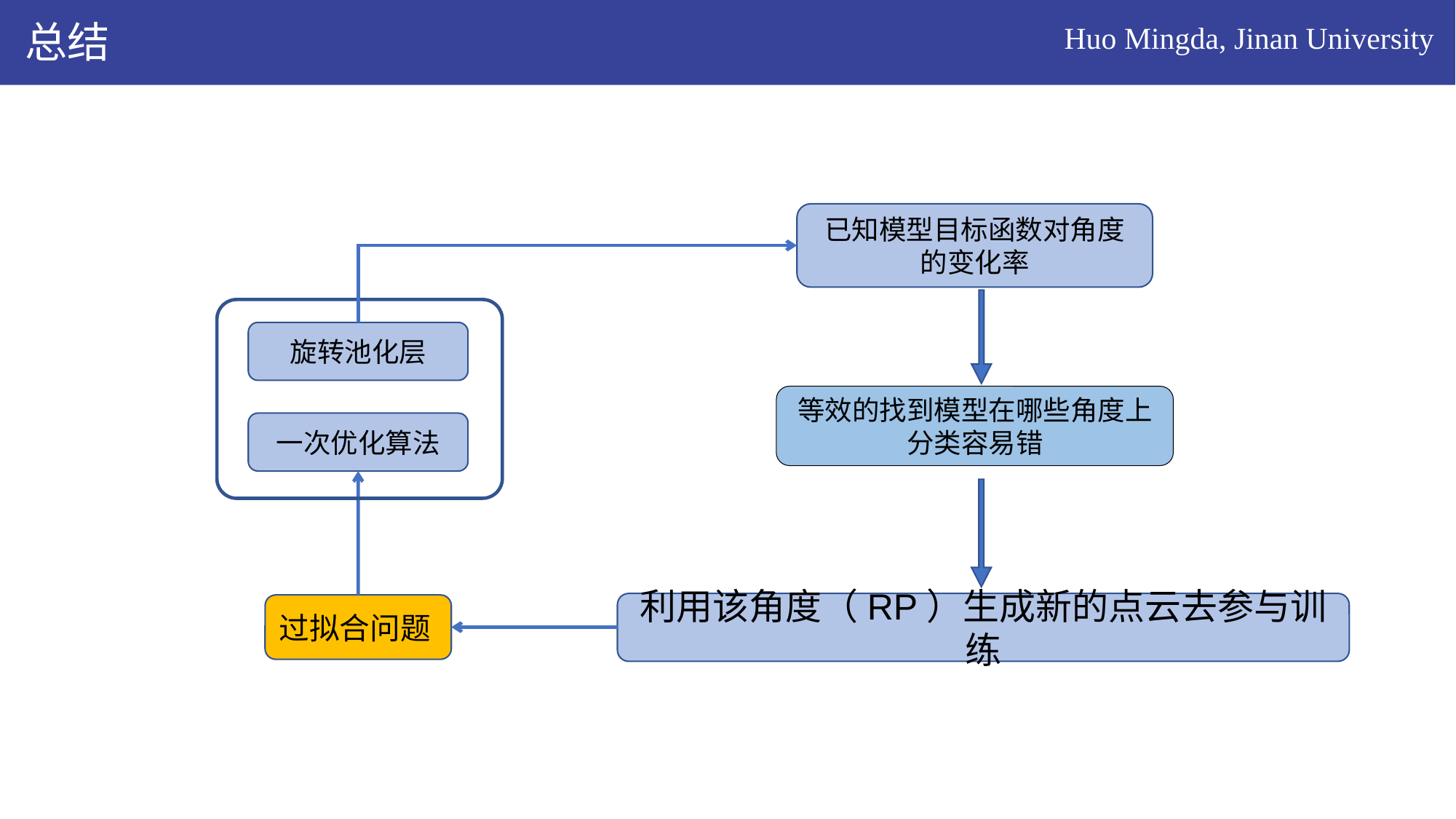

总结

Huo Mingda, Jinan University
已知模型目标函数对角度的变化率

旋转池化层

等效的找到模型在哪些角度上分类容易错
一次优化算法

利用该角度（RP）生成新的点云去参与训练
过拟合问题